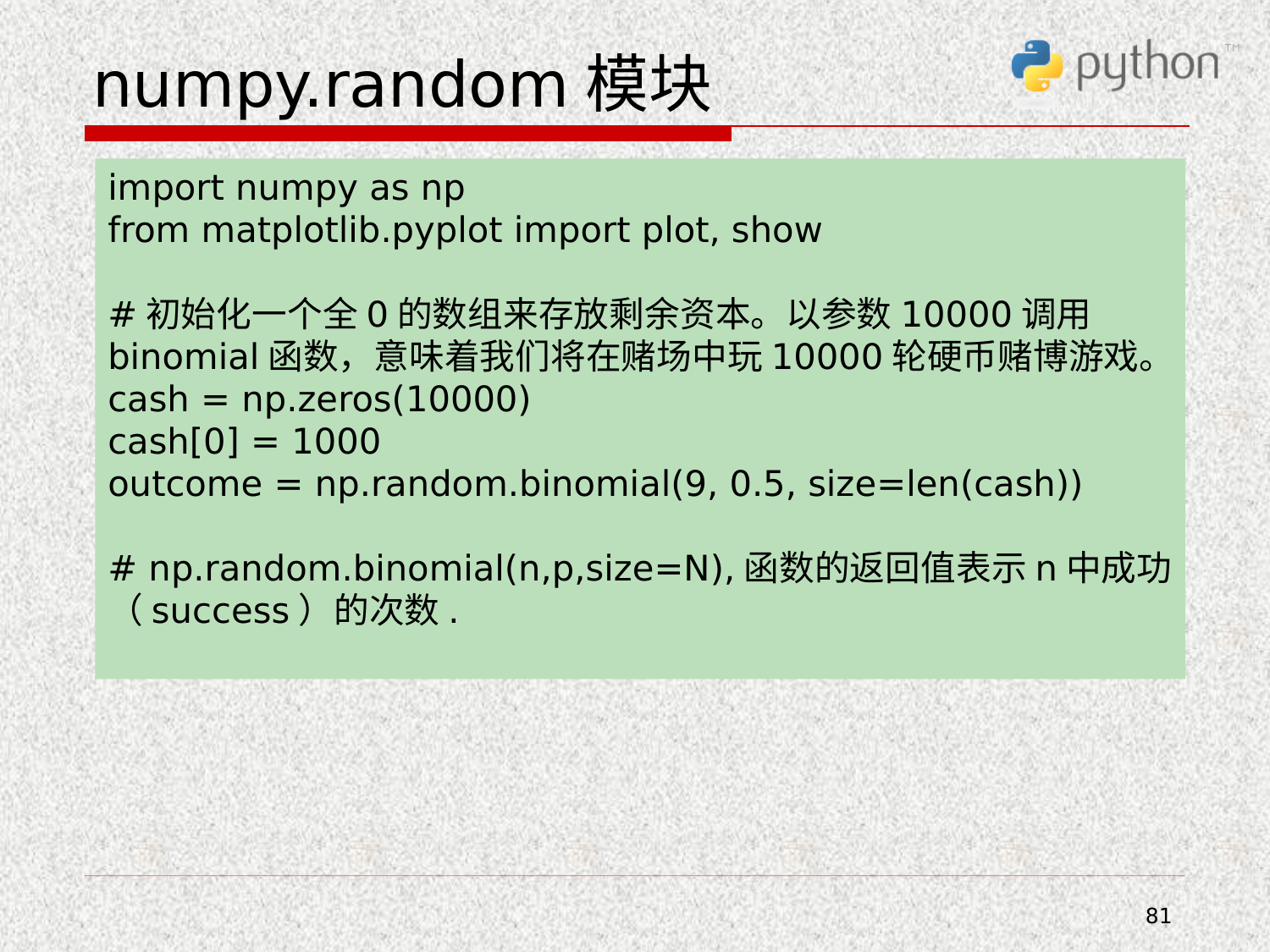

# numpy.random模块

import numpy as np
from matplotlib.pyplot import plot, show

#初始化一个全0的数组来存放剩余资本。以参数10000调用binomial函数，意味着我们将在赌场中玩10000轮硬币赌博游戏。
cash = np.zeros(10000)
cash[0] = 1000
outcome = np.random.binomial(9, 0.5, size=len(cash))

# np.random.binomial(n,p,size=N),函数的返回值表示n中成功（success）的次数.

81